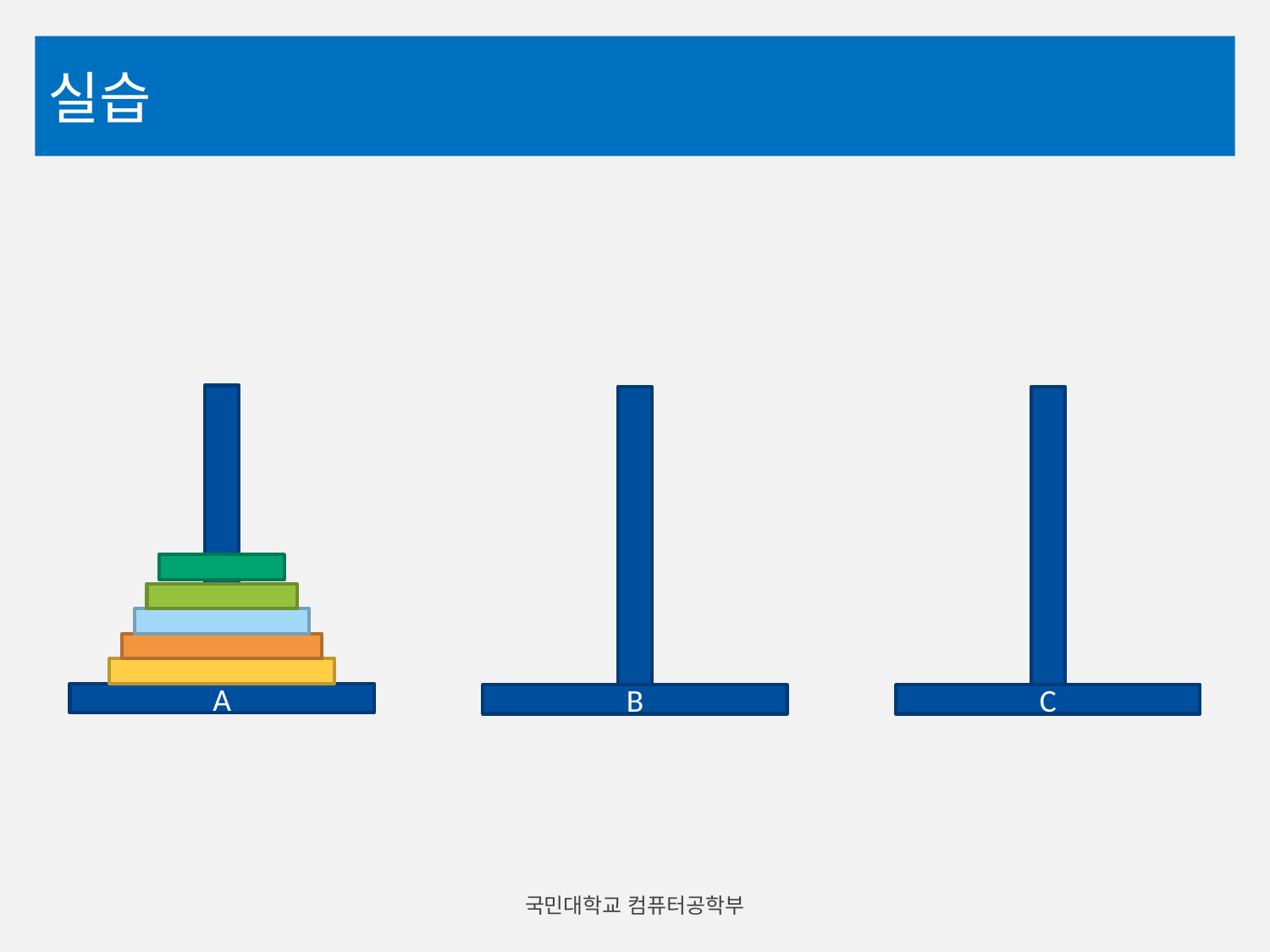

# 실습

A

B

C

국민대학교 컴퓨터공학부